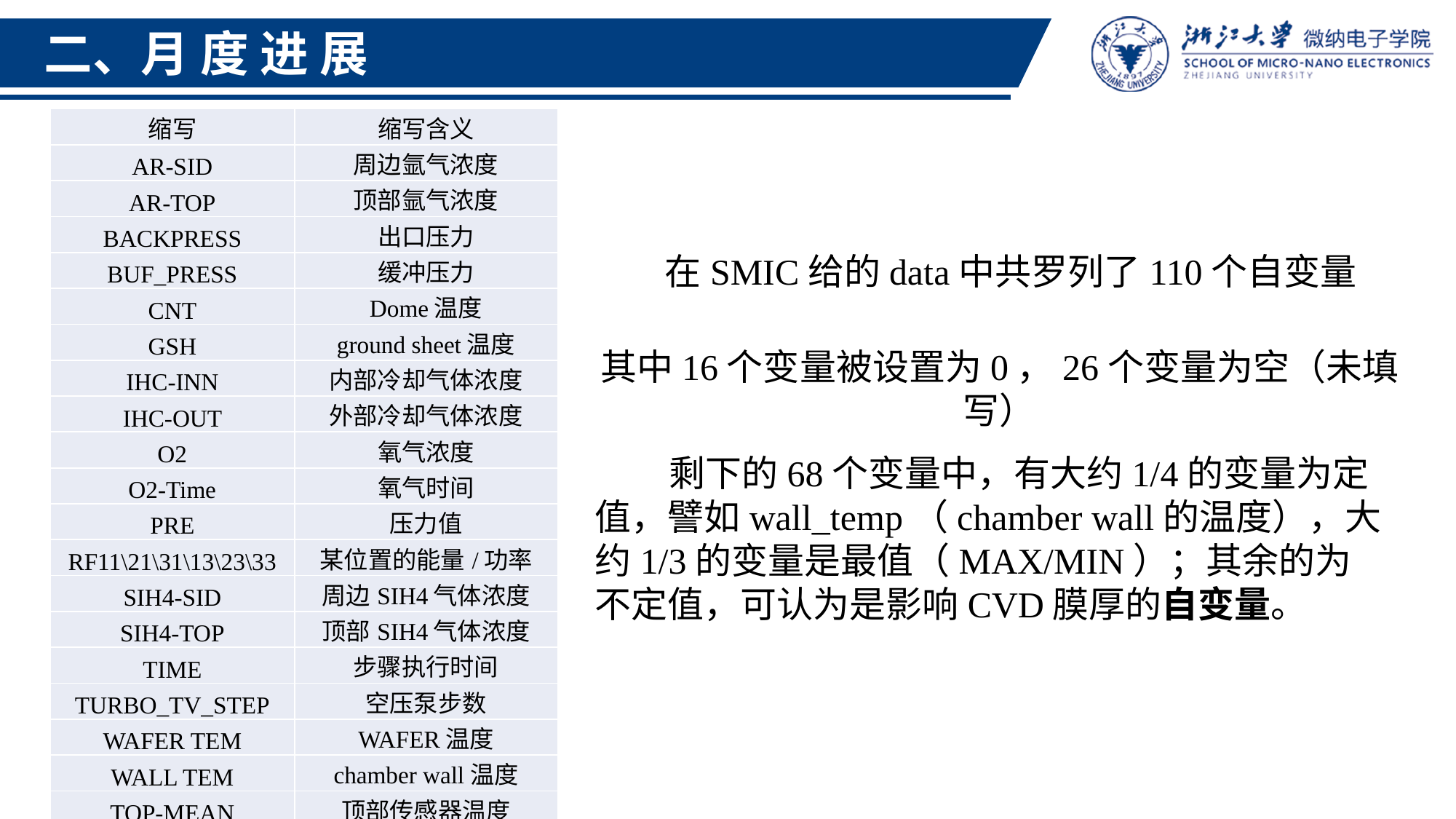

二、月 度 进 展
| 缩写 | 缩写含义 |
| --- | --- |
| AR-SID | 周边氩气浓度 |
| AR-TOP | 顶部氩气浓度 |
| BACKPRESS | 出口压力 |
| BUF\_PRESS | 缓冲压力 |
| CNT | Dome温度 |
| GSH | ground sheet温度 |
| IHC-INN | 内部冷却气体浓度 |
| IHC-OUT | 外部冷却气体浓度 |
| O2 | 氧气浓度 |
| O2-Time | 氧气时间 |
| PRE | 压力值 |
| RF11\21\31\13\23\33 | 某位置的能量/功率 |
| SIH4-SID | 周边SIH4气体浓度 |
| SIH4-TOP | 顶部SIH4气体浓度 |
| TIME | 步骤执行时间 |
| TURBO\_TV\_STEP | 空压泵步数 |
| WAFER TEM | WAFER温度 |
| WALL TEM | chamber wall温度 |
| TOP-MEAN | 顶部传感器温度 |
| SID-MEAN | 侧边传感器温度 |
| WAL4 TEMP | unkonw |
| SMC\_RESISTIVITY | unkonw |
在SMIC给的data中共罗列了110个自变量
其中16个变量被设置为0，26个变量为空（未填写）
        剩下的68个变量中，有大约1/4的变量为定值，譬如wall_temp（chamber wall的温度），大约1/3的变量是最值（MAX/MIN）；其余的为不定值，可认为是影响CVD膜厚的自变量。